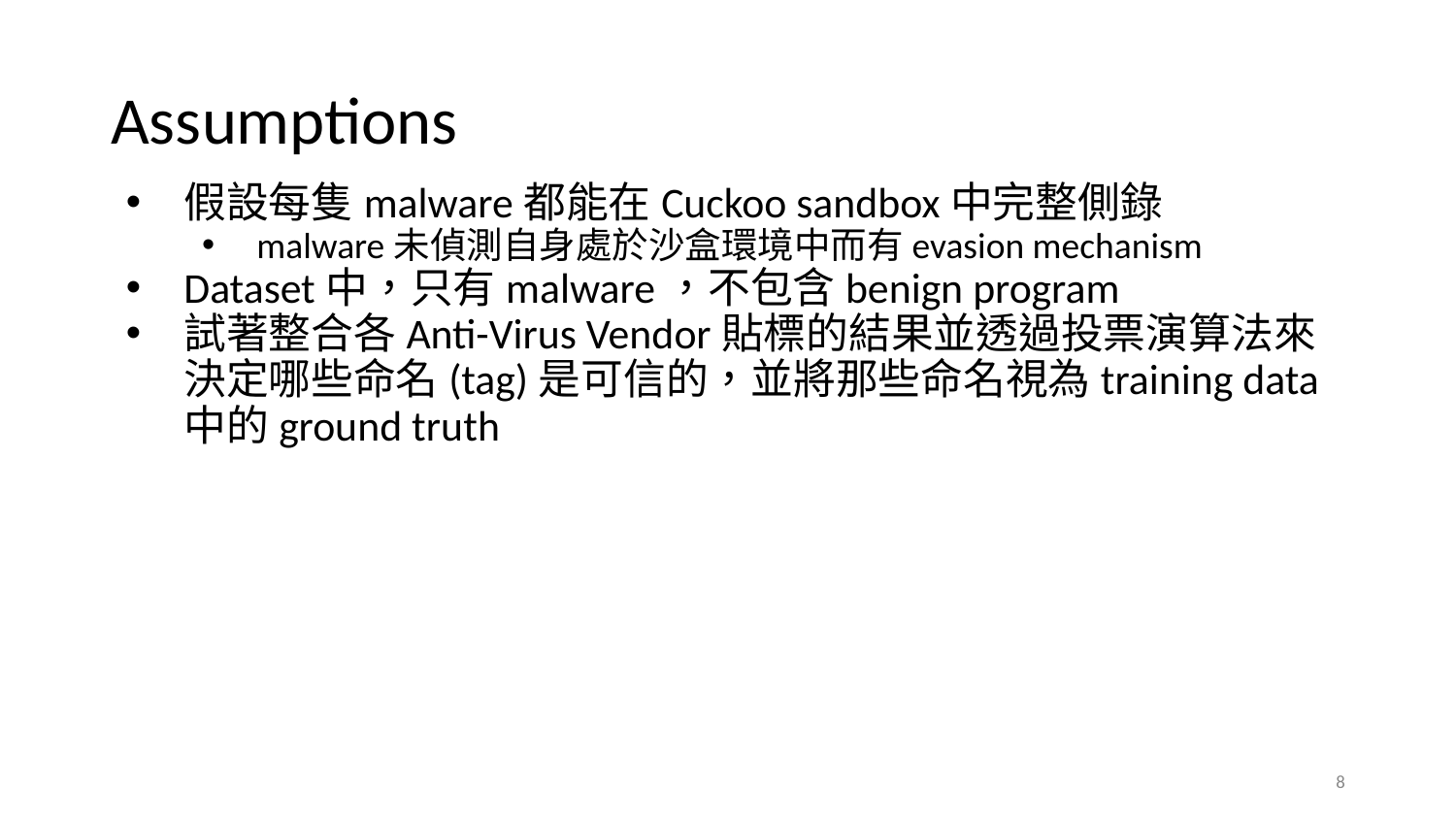

# Assumptions
假設每隻malware都能在Cuckoo sandbox中完整側錄
malware未偵測自身處於沙盒環境中而有evasion mechanism
Dataset中，只有malware，不包含benign program
試著整合各Anti-Virus Vendor貼標的結果並透過投票演算法來決定哪些命名(tag)是可信的，並將那些命名視為training data中的ground truth

8